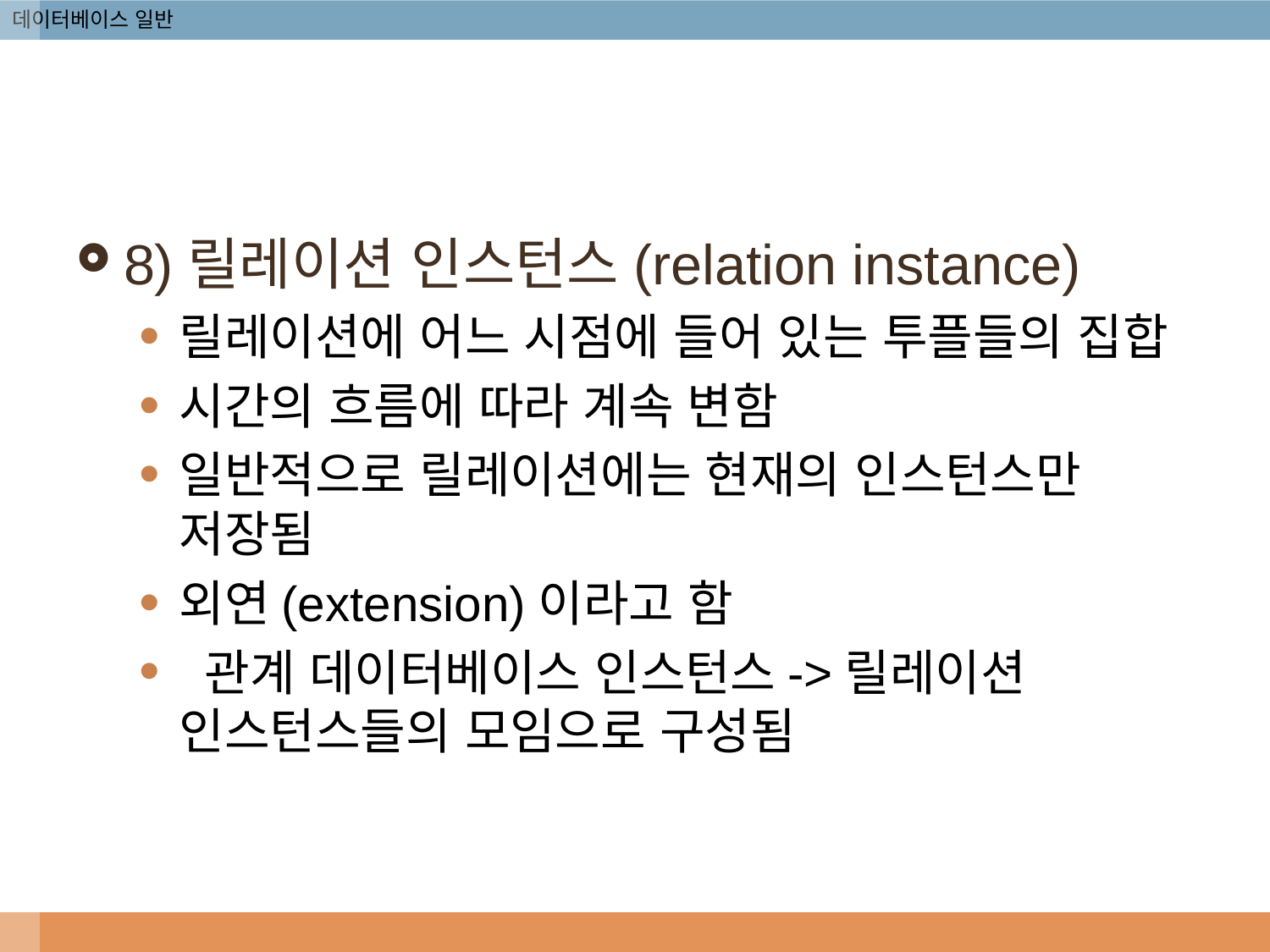

#
8)릴레이션 인스턴스(relation instance)
릴레이션에 어느 시점에 들어 있는 투플들의 집합
시간의 흐름에 따라 계속 변함
일반적으로 릴레이션에는 현재의 인스턴스만 저장됨
외연(extension)이라고 함
 관계 데이터베이스 인스턴스->릴레이션 인스턴스들의 모임으로 구성됨